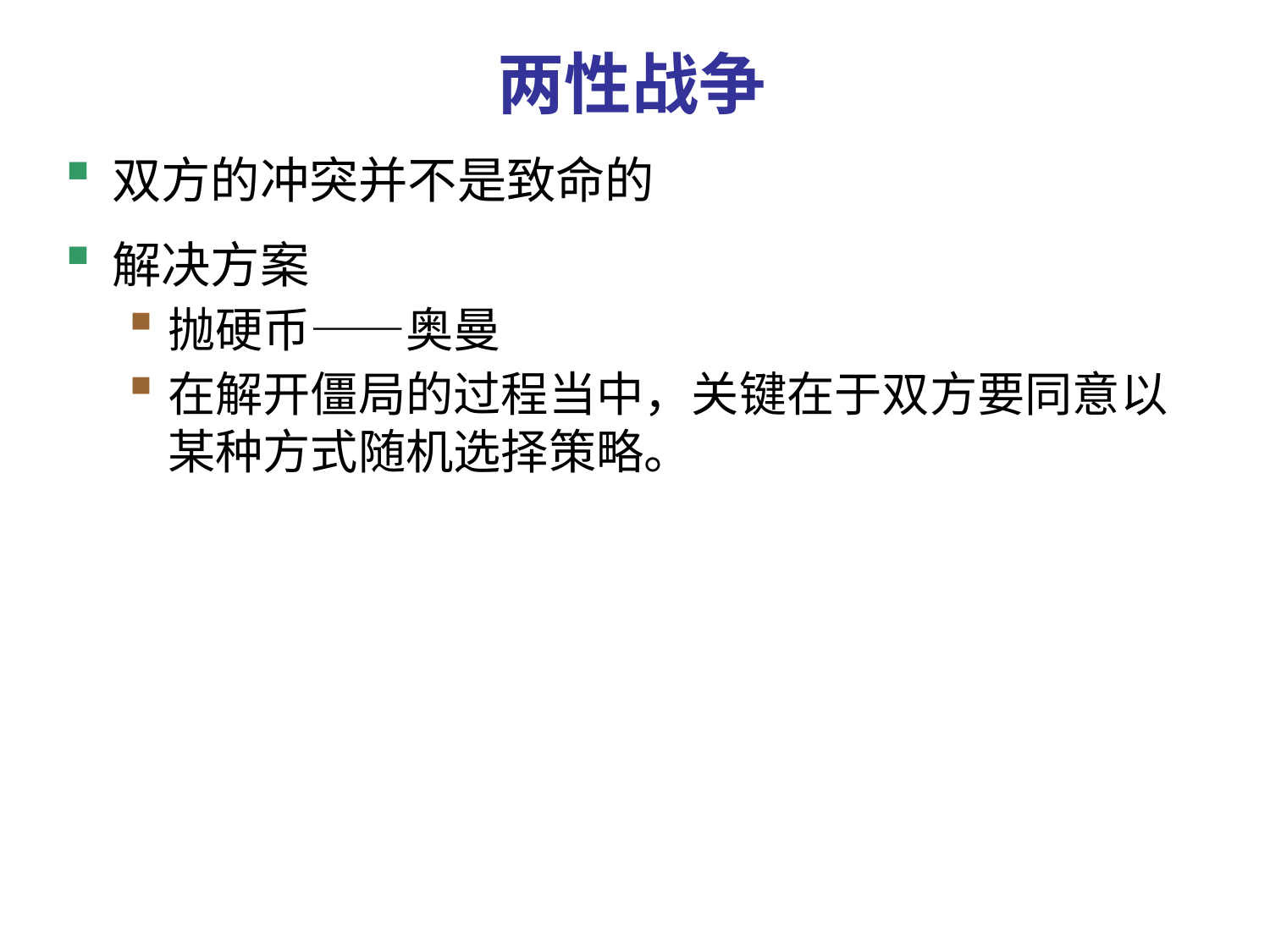

# 两性战争
双方的冲突并不是致命的
解决方案
抛硬币——奥曼
在解开僵局的过程当中，关键在于双方要同意以某种方式随机选择策略。